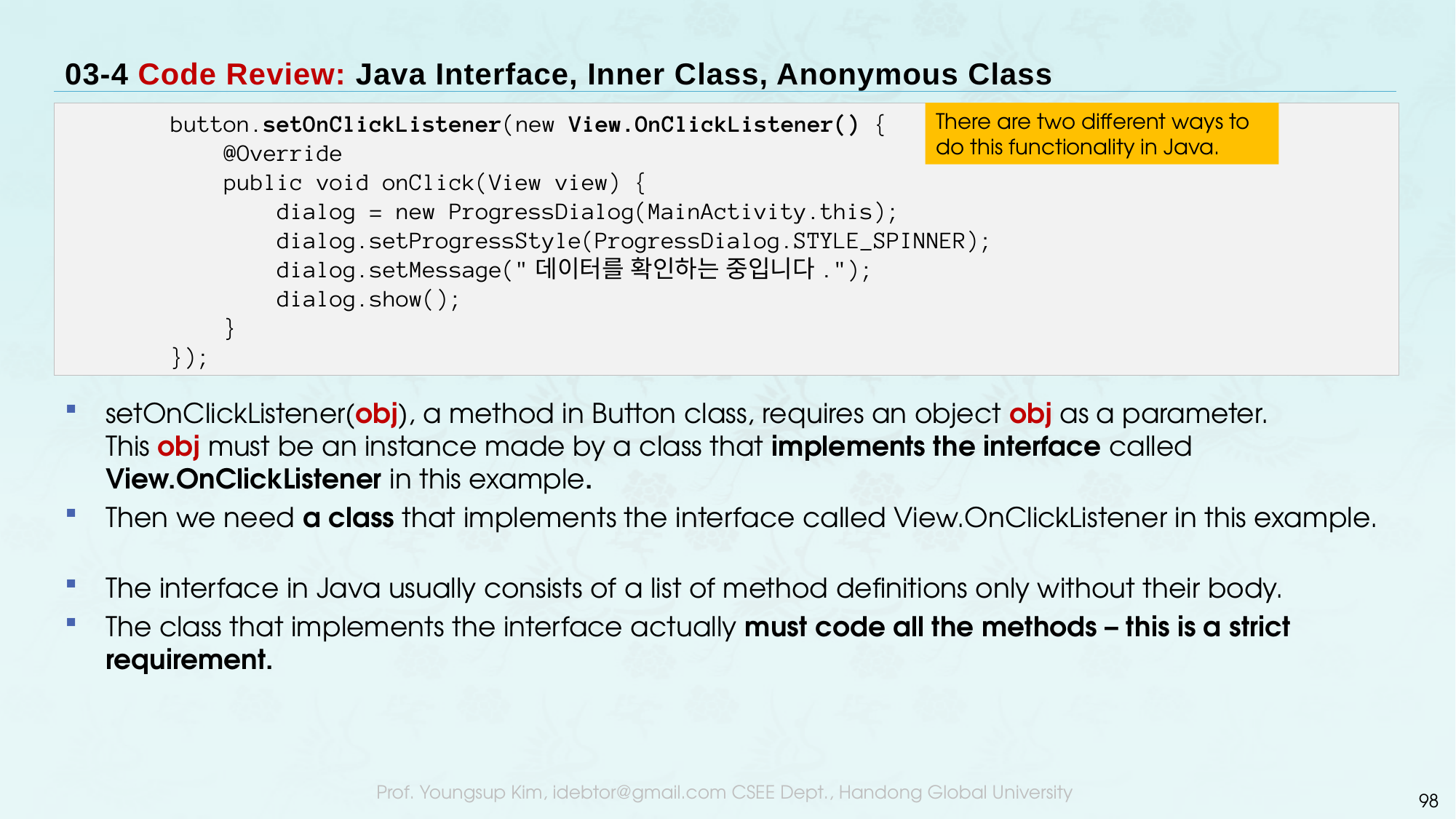

# 03-4 Code Review: Java Interface, Inner Class, Anonymous Class
        button.setOnClickListener(new View.OnClickListener() {
            @Override
            public void onClick(View view) {
                dialog = new ProgressDialog(MainActivity.this);
                dialog.setProgressStyle(ProgressDialog.STYLE_SPINNER);
                dialog.setMessage("데이터를 확인하는 중입니다.");
                dialog.show();
            }
        });
There are two different ways to do this functionality in Java.
setOnClickListener(obj), a method in Button class, requires an object obj as a parameter.
This obj must be an instance made by a class that implements the interface called View.OnClickListener in this example.
Then we need a class that implements the interface called View.OnClickListener in this example.
The interface in Java usually consists of a list of method definitions only without their body.
The class that implements the interface actually must code all the methods – this is a strict requirement.
98